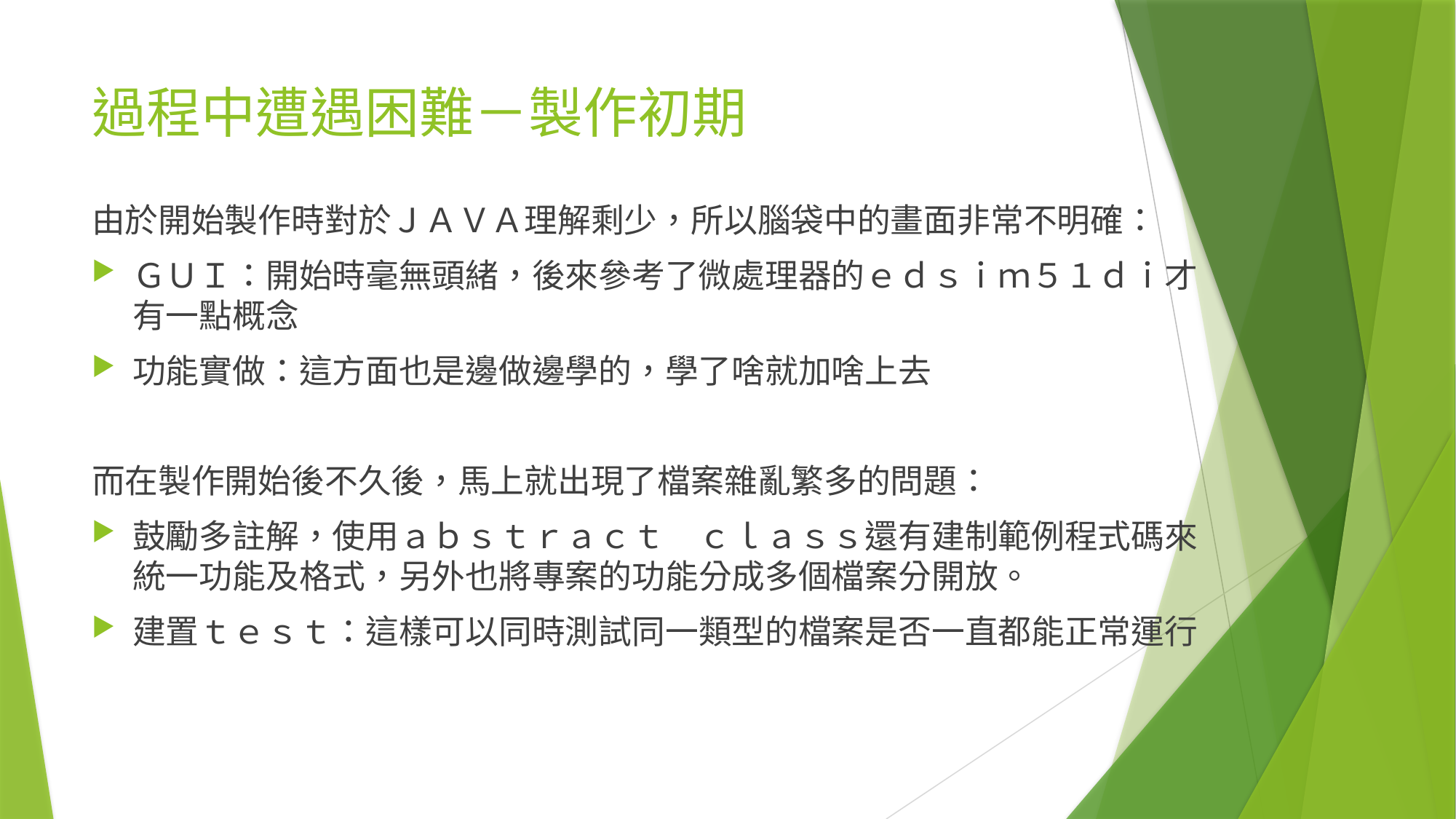

# 過程中遭遇困難－製作初期
由於開始製作時對於ＪＡＶＡ理解剩少，所以腦袋中的畫面非常不明確：
ＧＵＩ：開始時毫無頭緒，後來參考了微處理器的ｅｄｓｉｍ５１ｄｉ才有一點概念
功能實做：這方面也是邊做邊學的，學了啥就加啥上去

而在製作開始後不久後，馬上就出現了檔案雜亂繁多的問題：
鼓勵多註解，使用ａｂｓｔｒａｃｔ　ｃｌａｓｓ還有建制範例程式碼來統一功能及格式，另外也將專案的功能分成多個檔案分開放。
建置ｔｅｓｔ：這樣可以同時測試同一類型的檔案是否一直都能正常運行